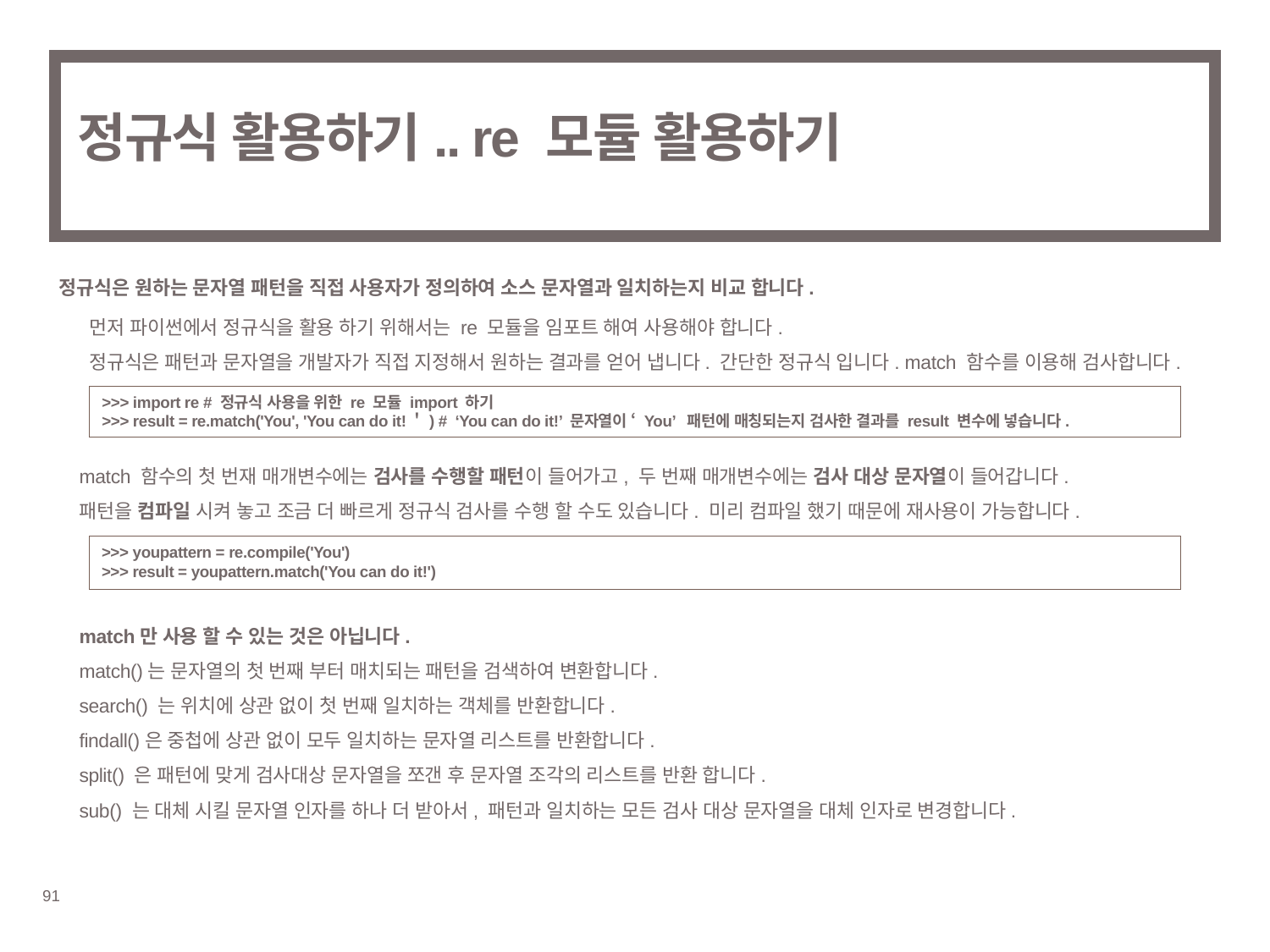

# 정규식 활용하기.. re 모듈 활용하기
정규식은 원하는 문자열 패턴을 직접 사용자가 정의하여 소스 문자열과 일치하는지 비교 합니다.
먼저 파이썬에서 정규식을 활용 하기 위해서는 re 모듈을 임포트 해여 사용해야 합니다.
정규식은 패턴과 문자열을 개발자가 직접 지정해서 원하는 결과를 얻어 냅니다. 간단한 정규식 입니다. match 함수를 이용해 검사합니다.
>>> import re # 정규식 사용을 위한 re 모듈 import 하기
>>> result = re.match('You', 'You can do it!＇) #  ‘You can do it!’ 문자열이 ‘ You’  패턴에 매칭되는지 검사한 결과를 result 변수에 넣습니다.

match 함수의 첫 번재 매개변수에는 검사를 수행할 패턴이 들어가고, 두 번째 매개변수에는 검사 대상 문자열이 들어갑니다.
패턴을 컴파일 시켜 놓고 조금 더 빠르게 정규식 검사를 수행 할 수도 있습니다. 미리 컴파일 했기 때문에 재사용이 가능합니다.
>>> youpattern = re.compile('You')
>>> result = youpattern.match('You can do it!')
match만 사용 할 수 있는 것은 아닙니다.
match()는 문자열의 첫 번째 부터 매치되는 패턴을 검색하여 변환합니다.
search() 는 위치에 상관 없이 첫 번째 일치하는 객체를 반환합니다.
findall()은 중첩에 상관 없이 모두 일치하는 문자열 리스트를 반환합니다.
split() 은 패턴에 맞게 검사대상 문자열을 쪼갠 후 문자열 조각의 리스트를 반환 합니다.
sub() 는 대체 시킬 문자열 인자를 하나 더 받아서, 패턴과 일치하는 모든 검사 대상 문자열을 대체 인자로 변경합니다.